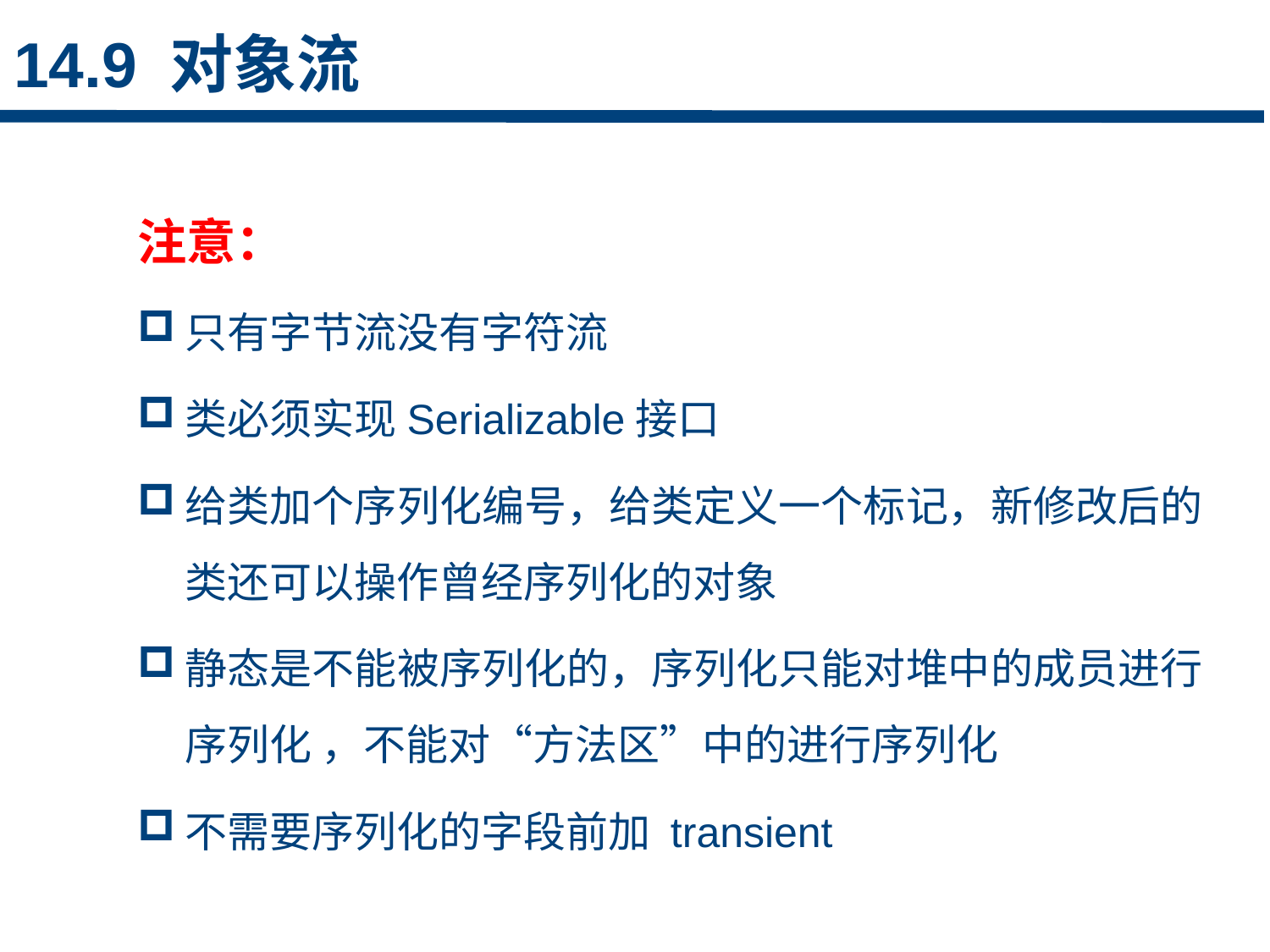

14.9 对象流
注意：
只有字节流没有字符流
类必须实现Serializable接口
给类加个序列化编号，给类定义一个标记，新修改后的类还可以操作曾经序列化的对象
静态是不能被序列化的，序列化只能对堆中的成员进行序列化 ，不能对“方法区”中的进行序列化
不需要序列化的字段前加 transient
点击添加文本
点击添加文本
点击添加文本
点击添加文本